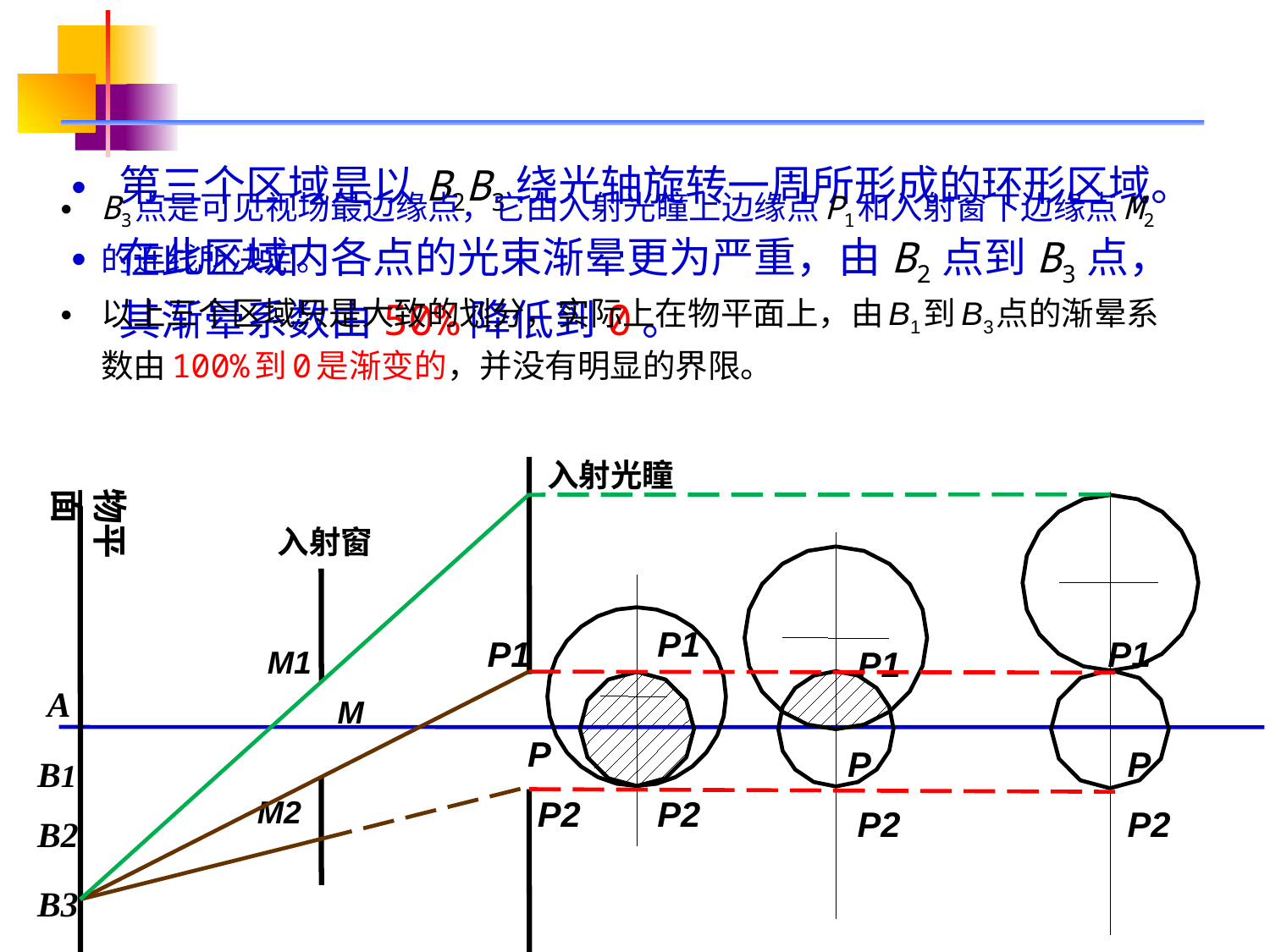

B3点是可见视场最边缘点，它由入射光瞳上边缘点P1和入射窗下边缘点M2的连线所决定。
以上三个区域只是大致的划分，实际上在物平面上，由B1到B3点的渐晕系数由100%到0是渐变的，并没有明显的界限。
第三个区域是以B2B3绕光轴旋转一周所形成的环形区域。
在此区域内各点的光束渐晕更为严重，由B2点到B3点，其渐晕系数由50%降低到0。

入射光瞳

物平面

入射窗

P1
P1
P1
M1
P1

A

M

P

P
P

B1

M2
P2
P2

P2
P2
B2

B3